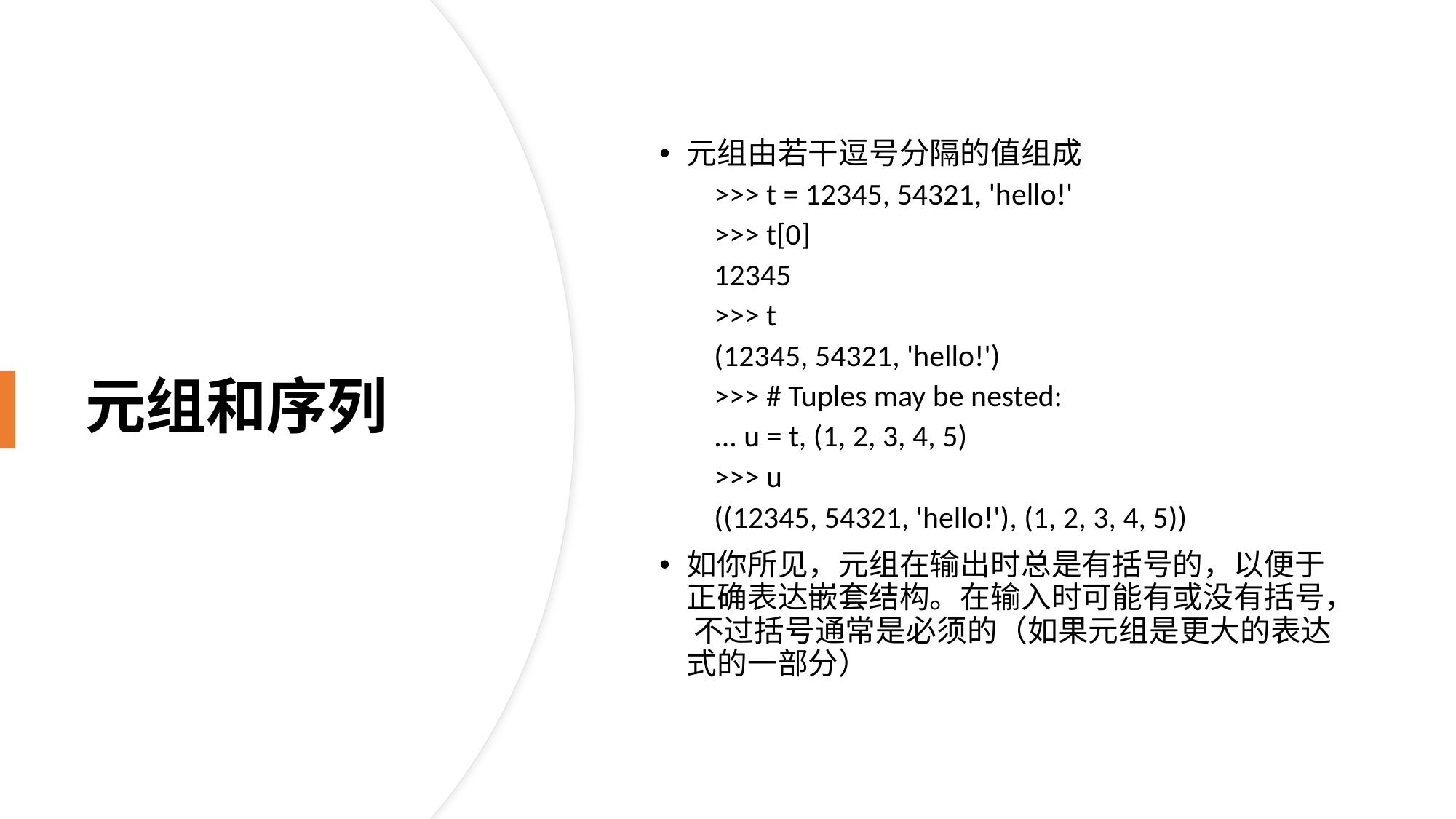

元组由若干逗号分隔的值组成
>>> t = 12345, 54321, 'hello!'
>>> t[0]
12345
>>> t
(12345, 54321, 'hello!')
>>> # Tuples may be nested:
... u = t, (1, 2, 3, 4, 5)
>>> u
((12345, 54321, 'hello!'), (1, 2, 3, 4, 5))
如你所见，元组在输出时总是有括号的，以便于正确表达嵌套结构。在输入时可能有或没有括号， 不过括号通常是必须的（如果元组是更大的表达式的一部分）
# 元组和序列